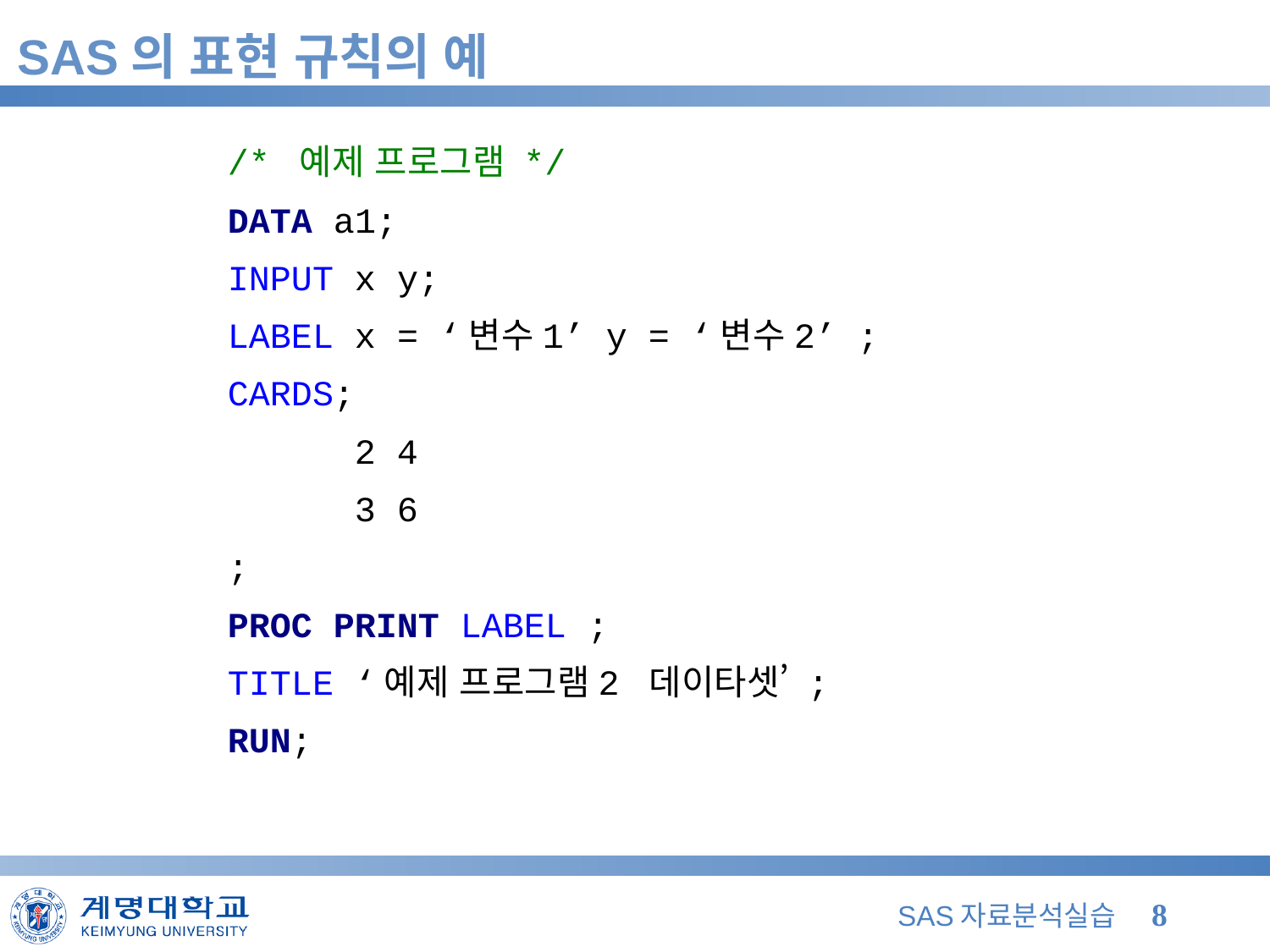

# SAS의 표현 규칙의 예
/* 예제 프로그램 */
DATA a1;
INPUT x y;
LABEL x = ‘변수1’ y = ‘변수2’ ;
CARDS;
	2 4
	3 6
;
PROC PRINT LABEL ;
TITLE ‘예제 프로그램2 데이타셋’ ;
RUN;